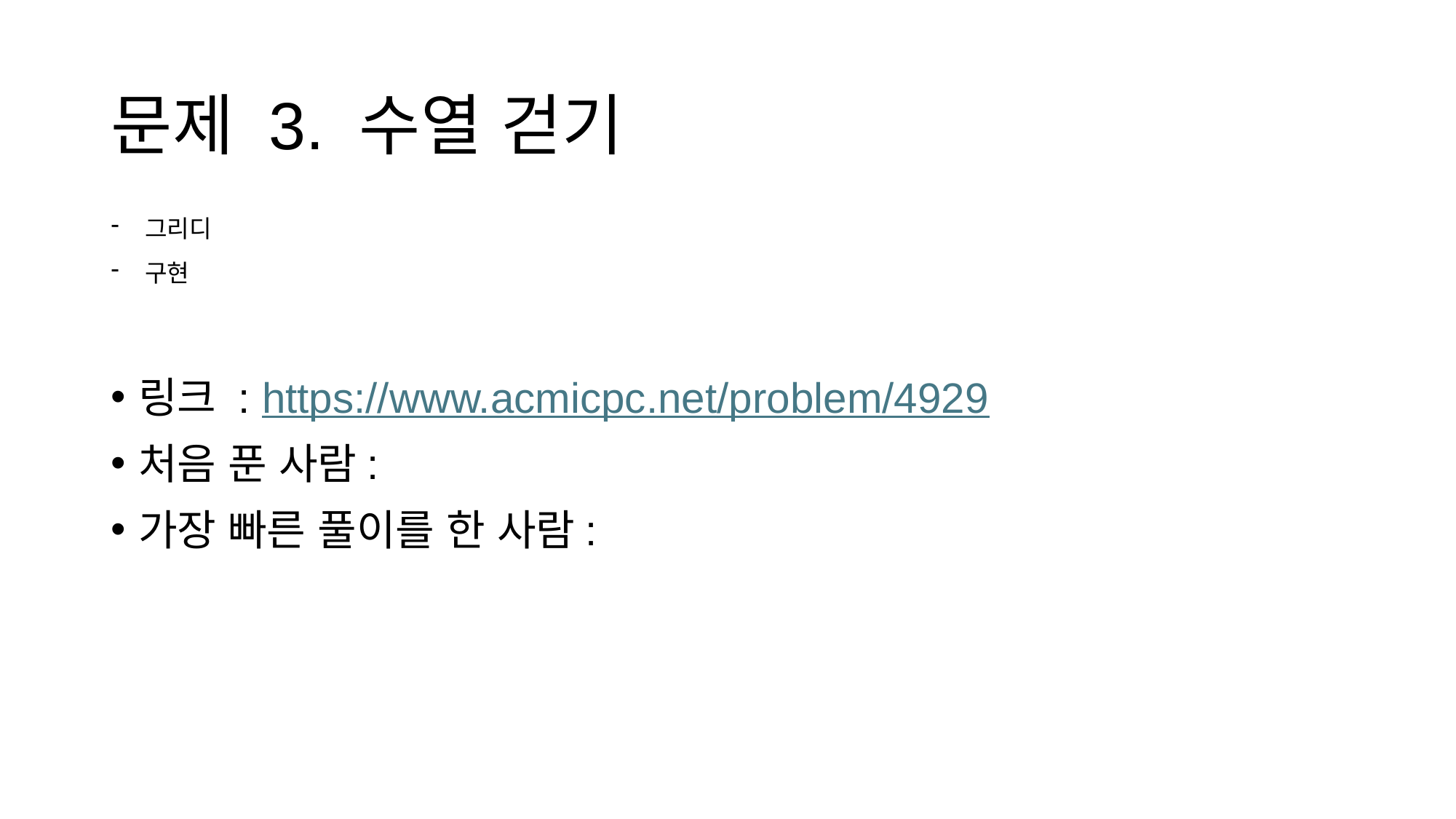

# 문제 3. 수열 걷기
그리디
구현

링크 : https://www.acmicpc.net/problem/4929
처음 푼 사람:
가장 빠른 풀이를 한 사람: